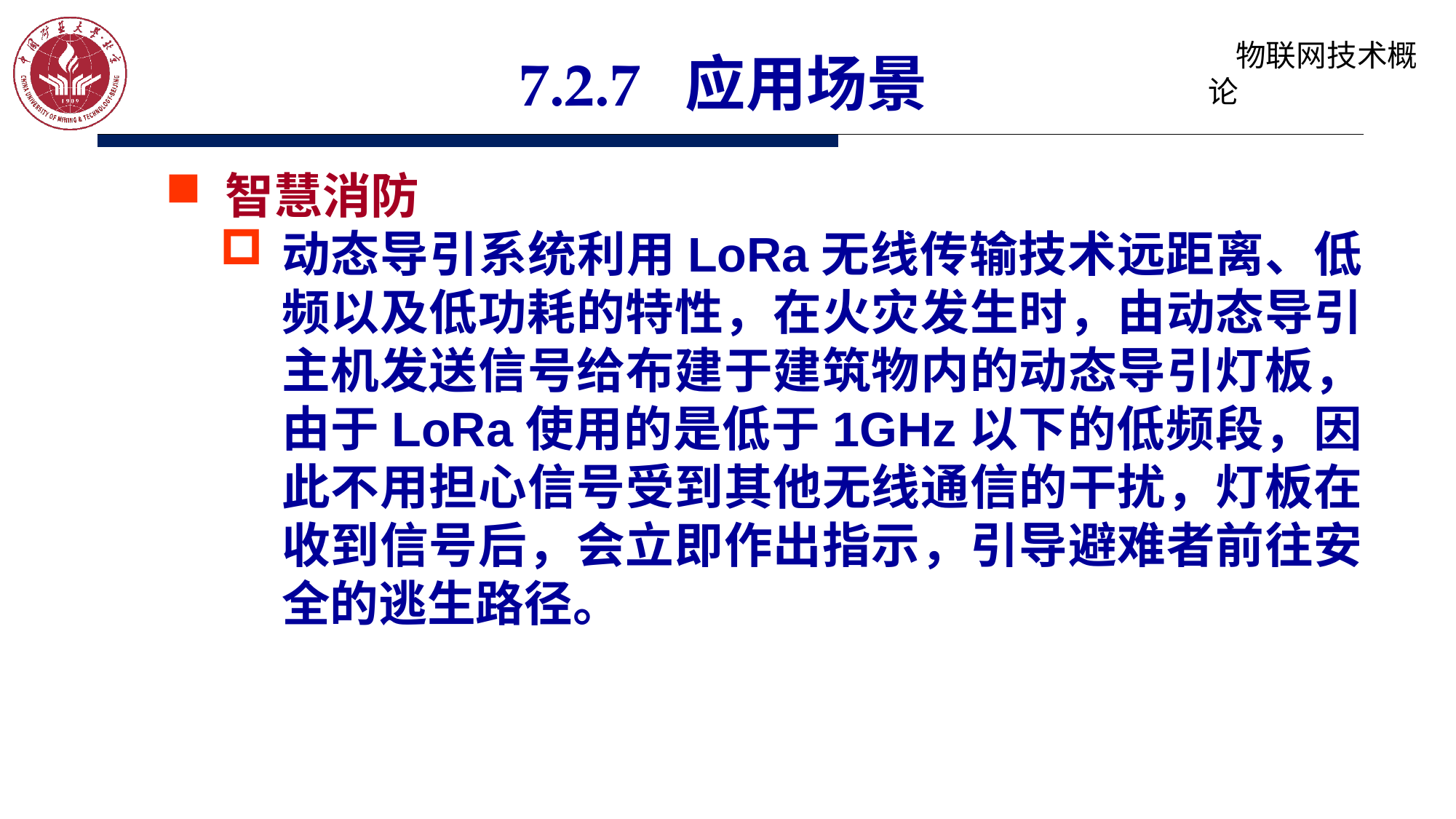

# 7.2.7  应用场景
 智慧消防
动态导引系统利用LoRa无线传输技术远距离、低频以及低功耗的特性，在火灾发生时，由动态导引主机发送信号给布建于建筑物内的动态导引灯板，由于LoRa使用的是低于1GHz以下的低频段，因此不用担心信号受到其他无线通信的干扰，灯板在收到信号后，会立即作出指示，引导避难者前往安全的逃生路径。